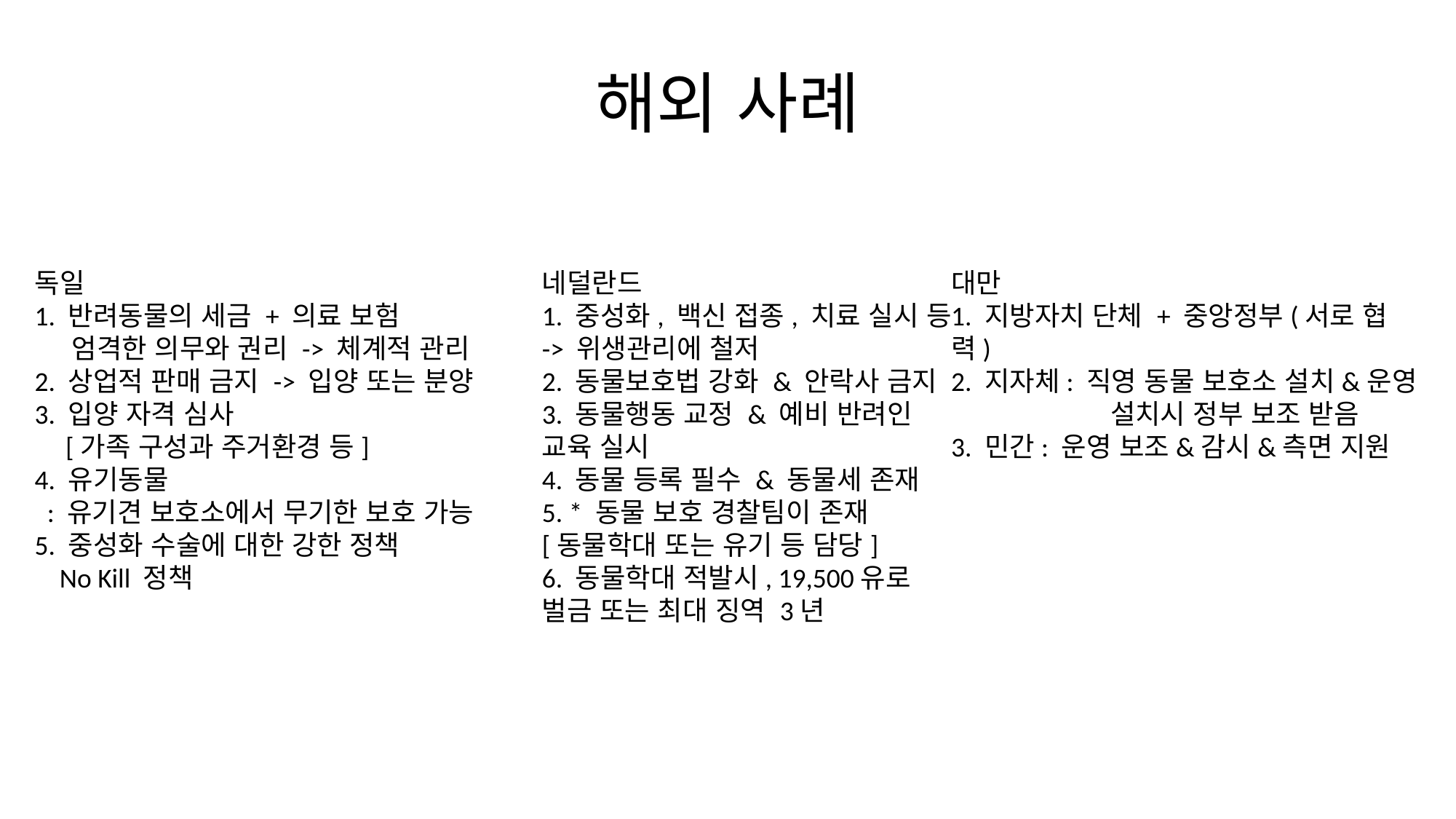

# 해외 사례
독일
1. 반려동물의 세금 + 의료 보험
    엄격한 의무와 권리 -> 체계적 관리
2. 상업적 판매 금지 -> 입양 또는 분양
3. 입양 자격 심사
     [가족 구성과 주거환경 등]
4. 유기동물
  : 유기견 보호소에서 무기한 보호 가능
5. 중성화 수술에 대한 강한 정책
    No Kill 정책
네덜란드
1. 중성화, 백신 접종, 치료 실시 등 -> 위생관리에 철저
2. 동물보호법 강화 & 안락사 금지
3. 동물행동 교정 & 예비 반려인 교육 실시
4. 동물 등록 필수 & 동물세 존재
5. * 동물 보호 경찰팀이 존재
[동물학대 또는 유기 등 담당]
6. 동물학대 적발시, 19,500유로 벌금 또는 최대 징역 3년
대만
1. 지방자치 단체 + 중앙정부(서로 협력)
2. 지자체: 직영 동물 보호소 설치&운영
                    설치시 정부 보조 받음
3. 민간: 운영 보조&감시&측면 지원